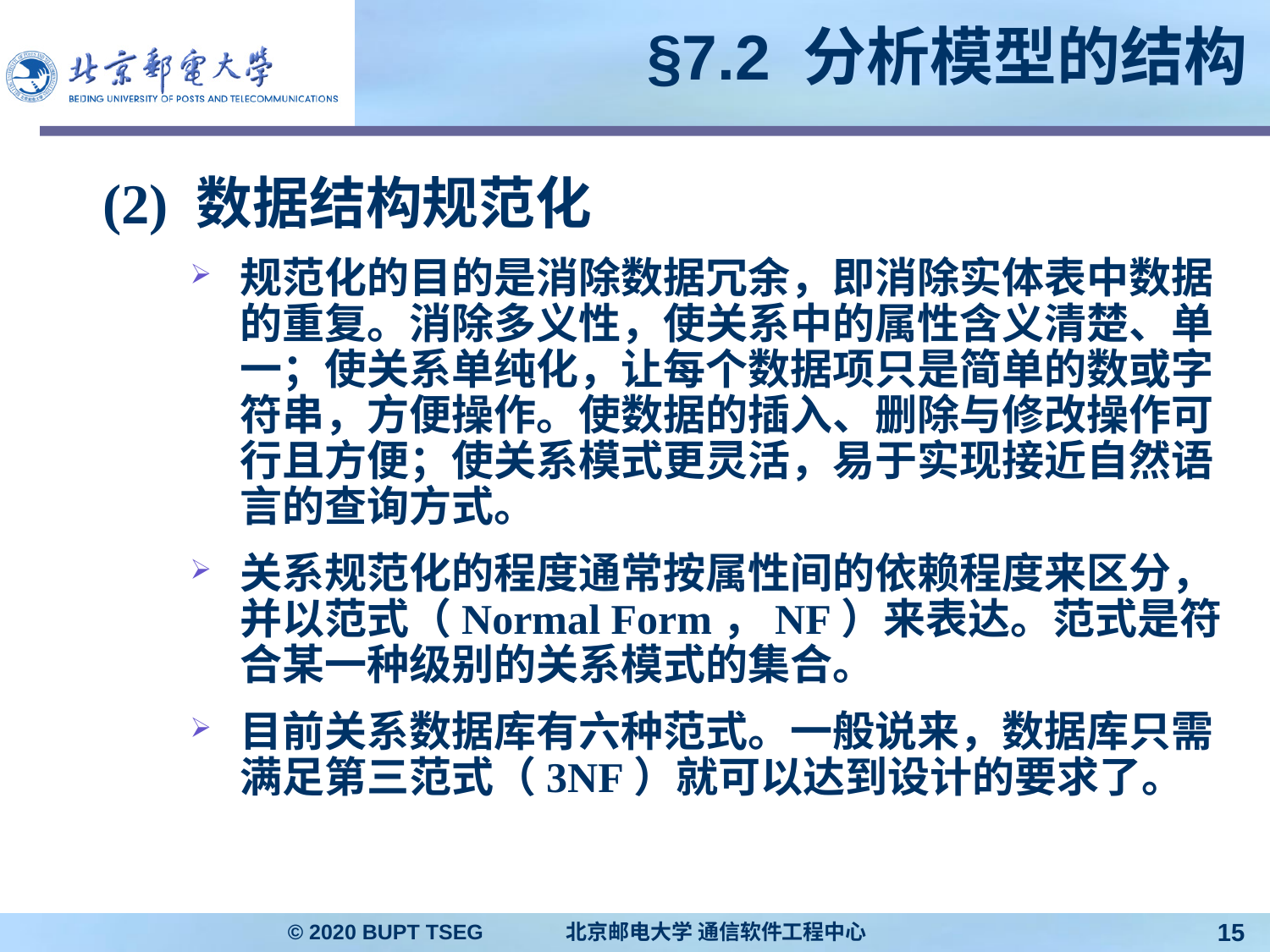

# §7.2 分析模型的结构
(2) 数据结构规范化
规范化的目的是消除数据冗余，即消除实体表中数据的重复。消除多义性，使关系中的属性含义清楚、单一；使关系单纯化，让每个数据项只是简单的数或字符串，方便操作。使数据的插入、删除与修改操作可行且方便；使关系模式更灵活，易于实现接近自然语言的查询方式。
关系规范化的程度通常按属性间的依赖程度来区分，并以范式（Normal Form，NF）来表达。范式是符合某一种级别的关系模式的集合。
目前关系数据库有六种范式。一般说来，数据库只需满足第三范式（3NF）就可以达到设计的要求了。
© 2020 BUPT TSEG             北京邮电大学 通信软件工程中心